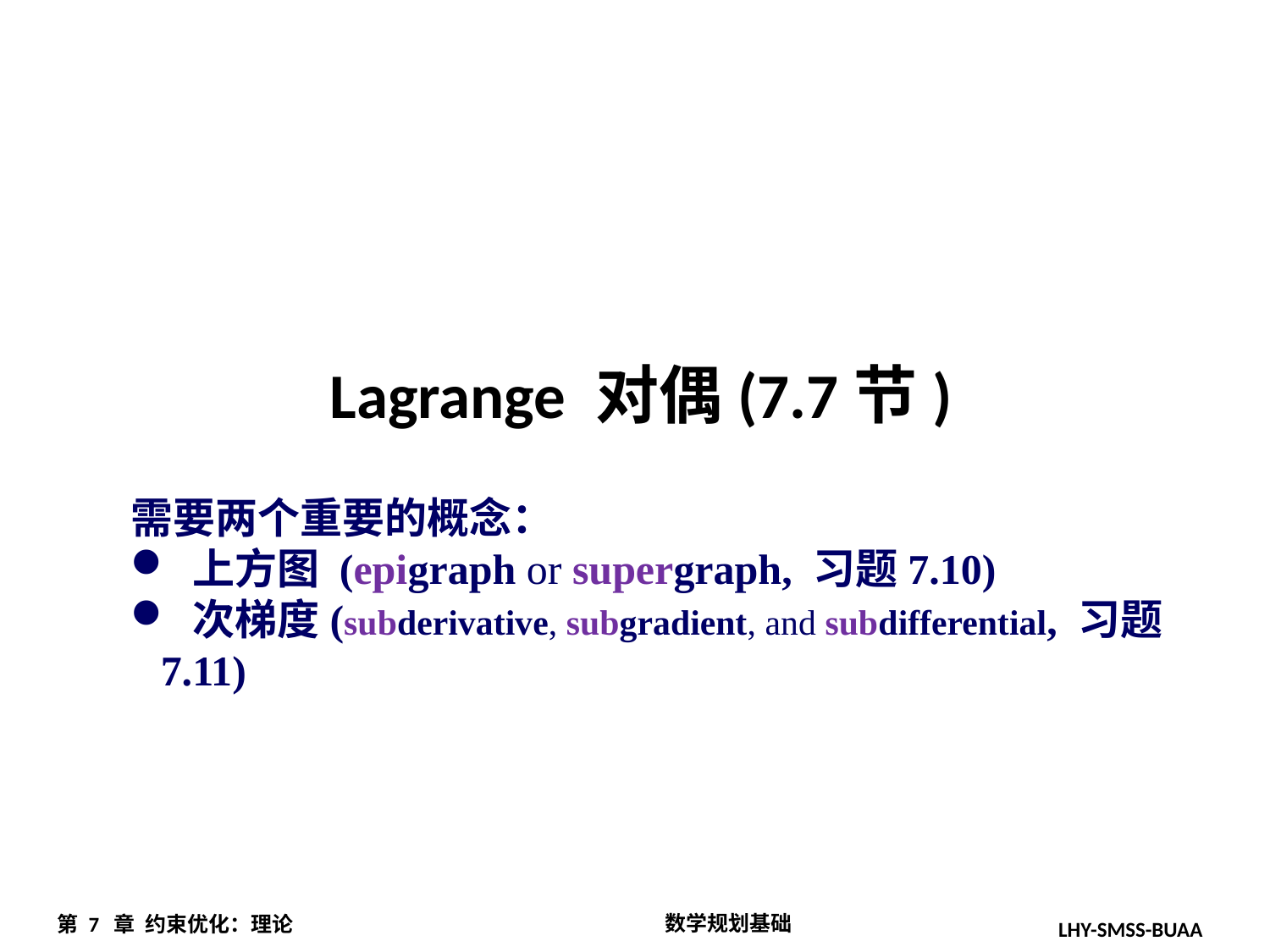

Lagrange 对偶(7.7节)
需要两个重要的概念：
 上方图 (epigraph or supergraph, 习题7.10)
 次梯度(subderivative, subgradient, and subdifferential, 习题7.11)